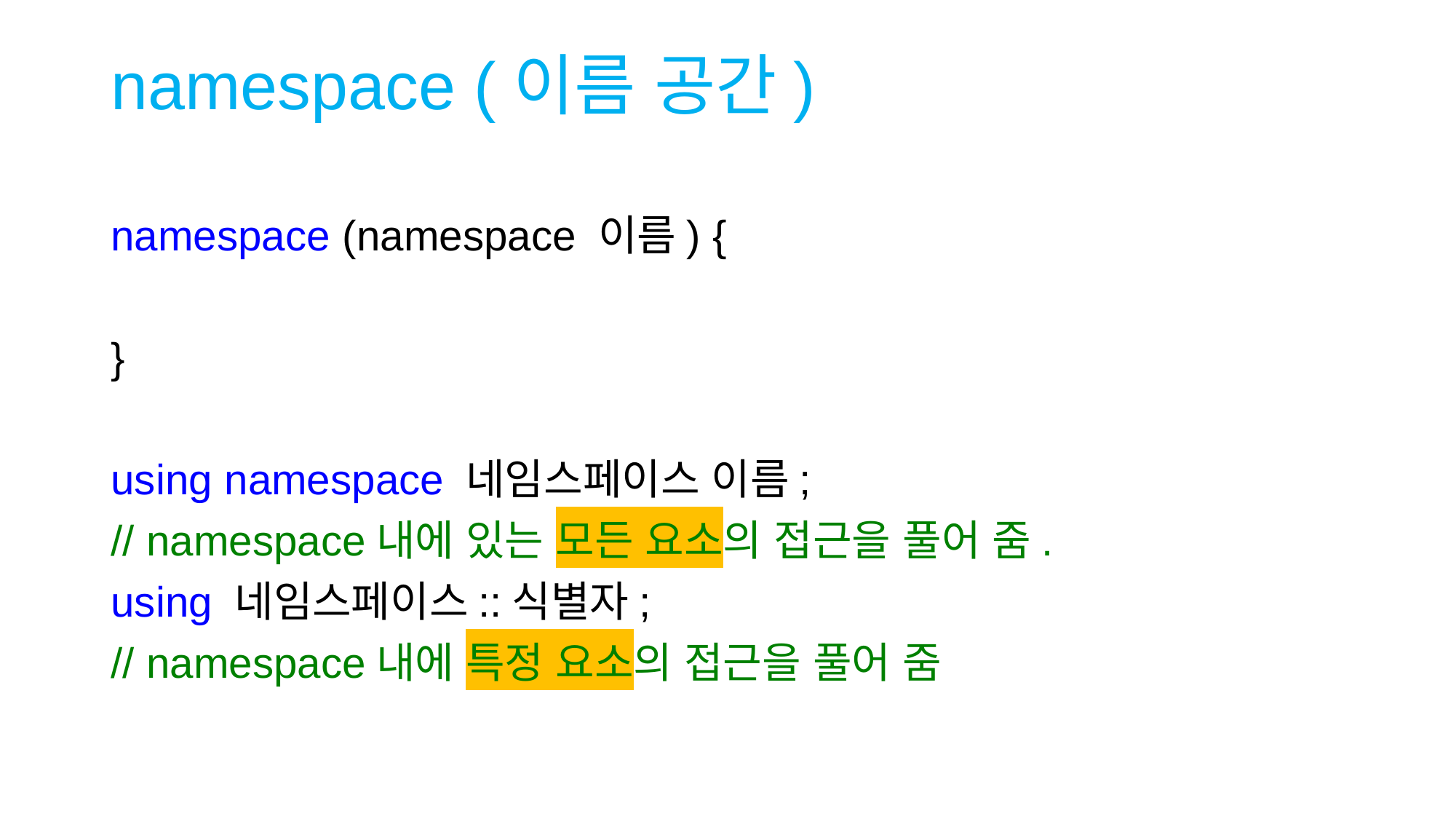

# namespace (이름 공간)
namespace (namespace 이름) {

}

using namespace 네임스페이스 이름;
// namespace내에 있는 모든 요소의 접근을 풀어 줌.
using 네임스페이스::식별자;
// namespace내에 특정 요소의 접근을 풀어 줌